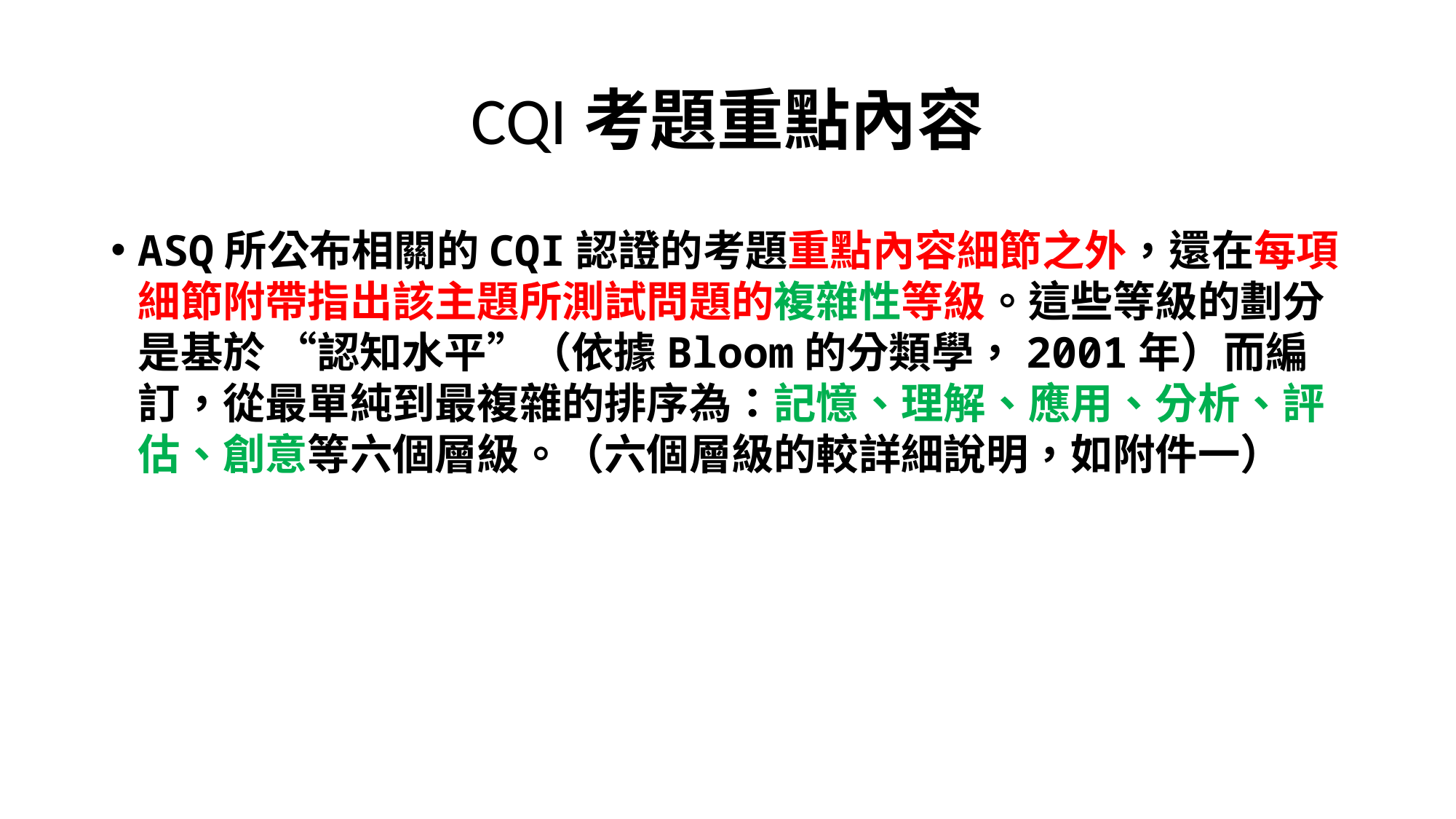

# CQI考題重點內容
ASQ所公布相關的CQI認證的考題重點內容細節之外，還在每項細節附帶指出該主題所測試問題的複雜性等級。這些等級的劃分是基於 “認知水平”（依據Bloom的分類學，2001年）而編訂，從最單純到最複雜的排序為：記憶、理解、應用、分析、評估、創意等六個層級。（六個層級的較詳細說明，如附件一）